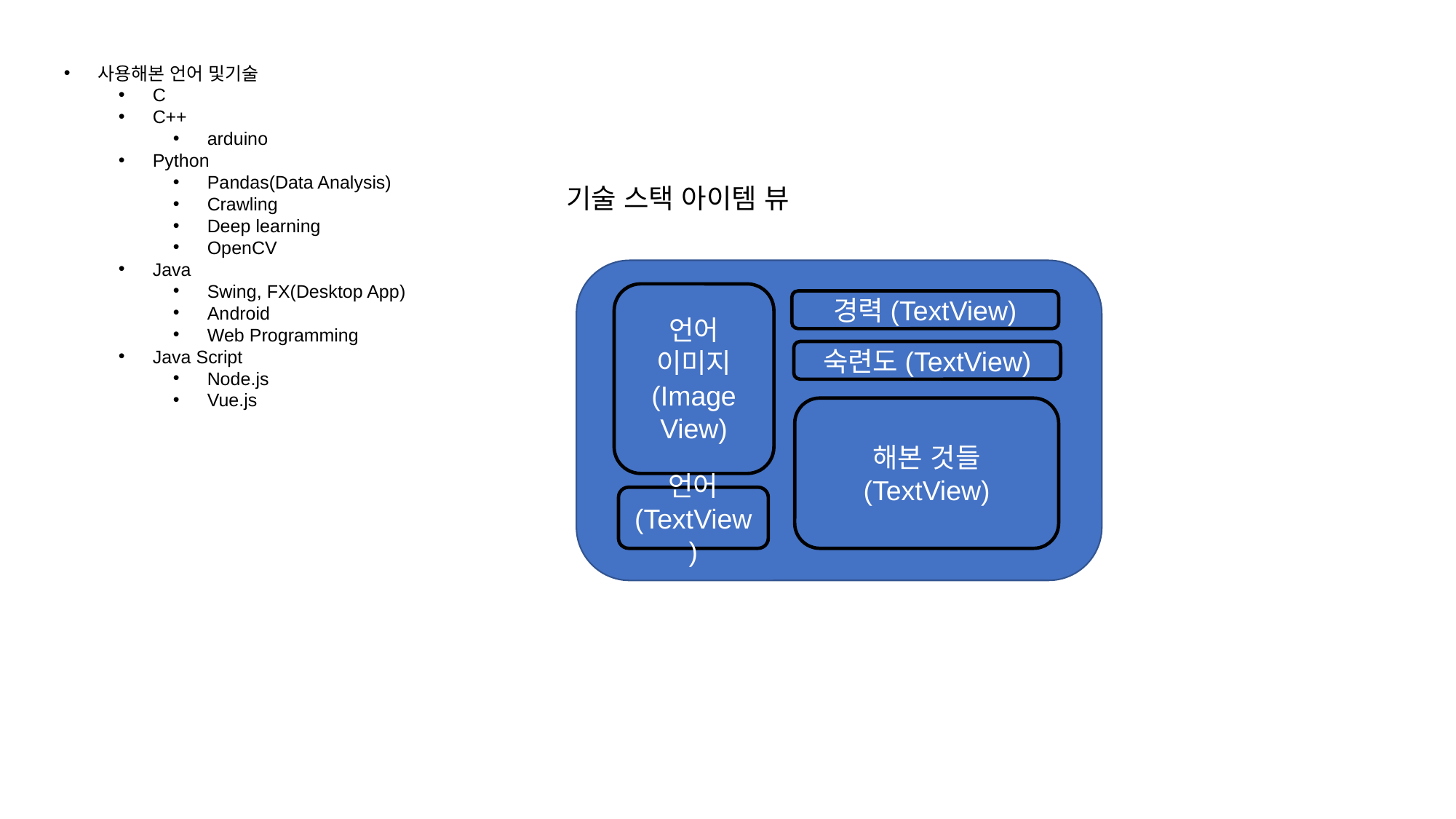

사용해본 언어 및기술
C
C++
arduino
Python
Pandas(Data Analysis)
Crawling
Deep learning
OpenCV
Java
Swing, FX(Desktop App)
Android
Web Programming
Java Script
Node.js
Vue.js
기술 스택 아이템 뷰

언어
이미지
(Image
View)
경력(TextView)
숙련도(TextView)
해본 것들
(TextView)
언어
(TextView)